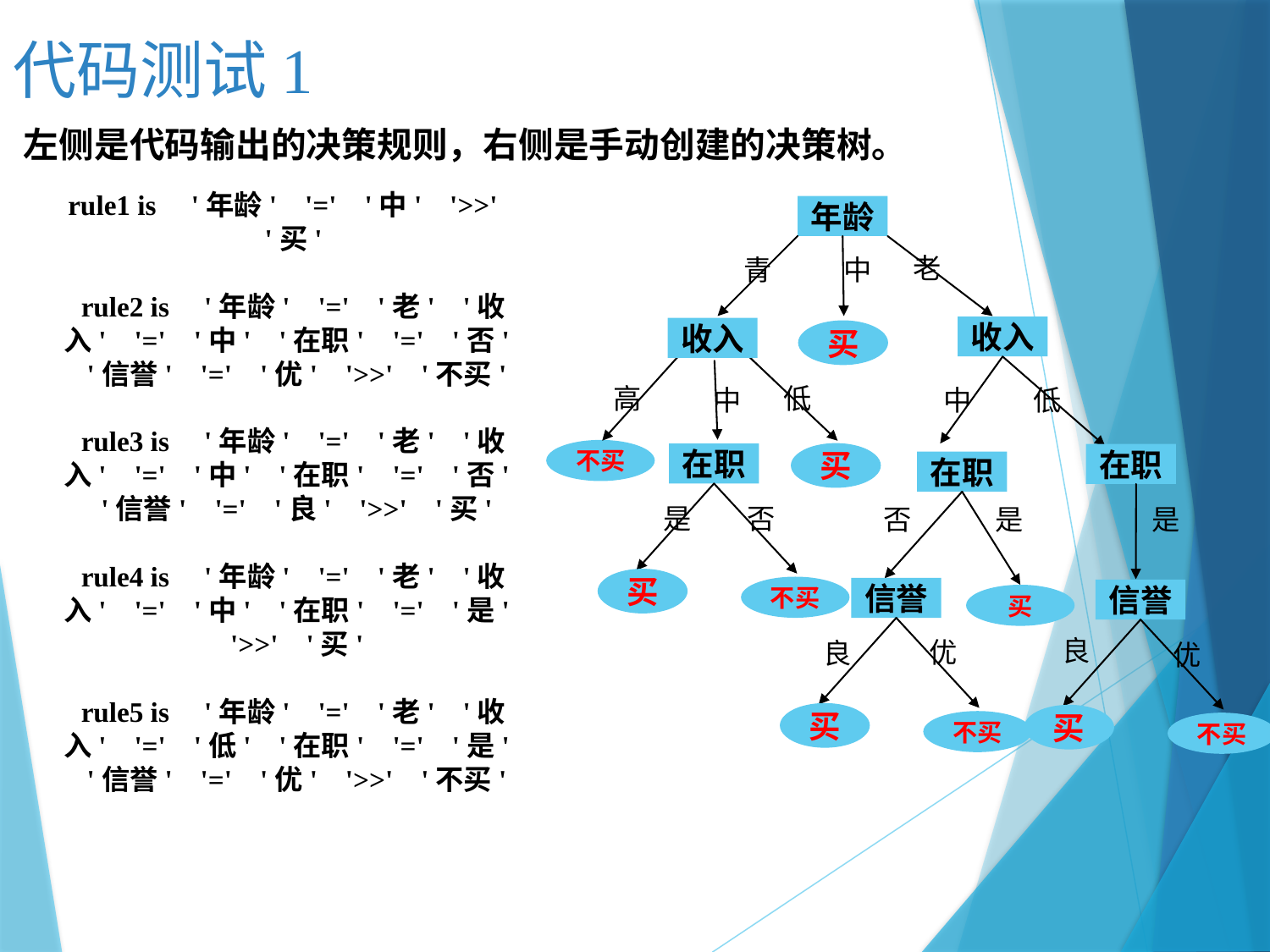

代码测试1
左侧是代码输出的决策规则，右侧是手动创建的决策树。
rule1 is     '年龄'    '='    '中'    '>>'    '买'

rule2 is     '年龄'    '='    '老'    '收入'    '='    '中'    '在职'    '='    '否'    '信誉'    '='    '优'    '>>'    '不买'

rule3 is     '年龄'    '='    '老'    '收入'    '='    '中'    '在职'    '='    '否'    '信誉'    '='    '良'    '>>'    '买'

rule4 is     '年龄'    '='    '老'    '收入'    '='    '中'    '在职'    '='    '是'    '>>'    '买'

rule5 is     '年龄'    '='    '老'    '收入'    '='    '低'    '在职'    '='    '是'    '信誉'    '='    '优'    '>>'    '不买'
年龄
中
老
青
收入
收入
买
高
低
中
中
低
买
在职
否
买
不买
在职
是
在职
是
买
是
否
信誉
优
买
不买
信誉
优
买
不买
良
良
不买